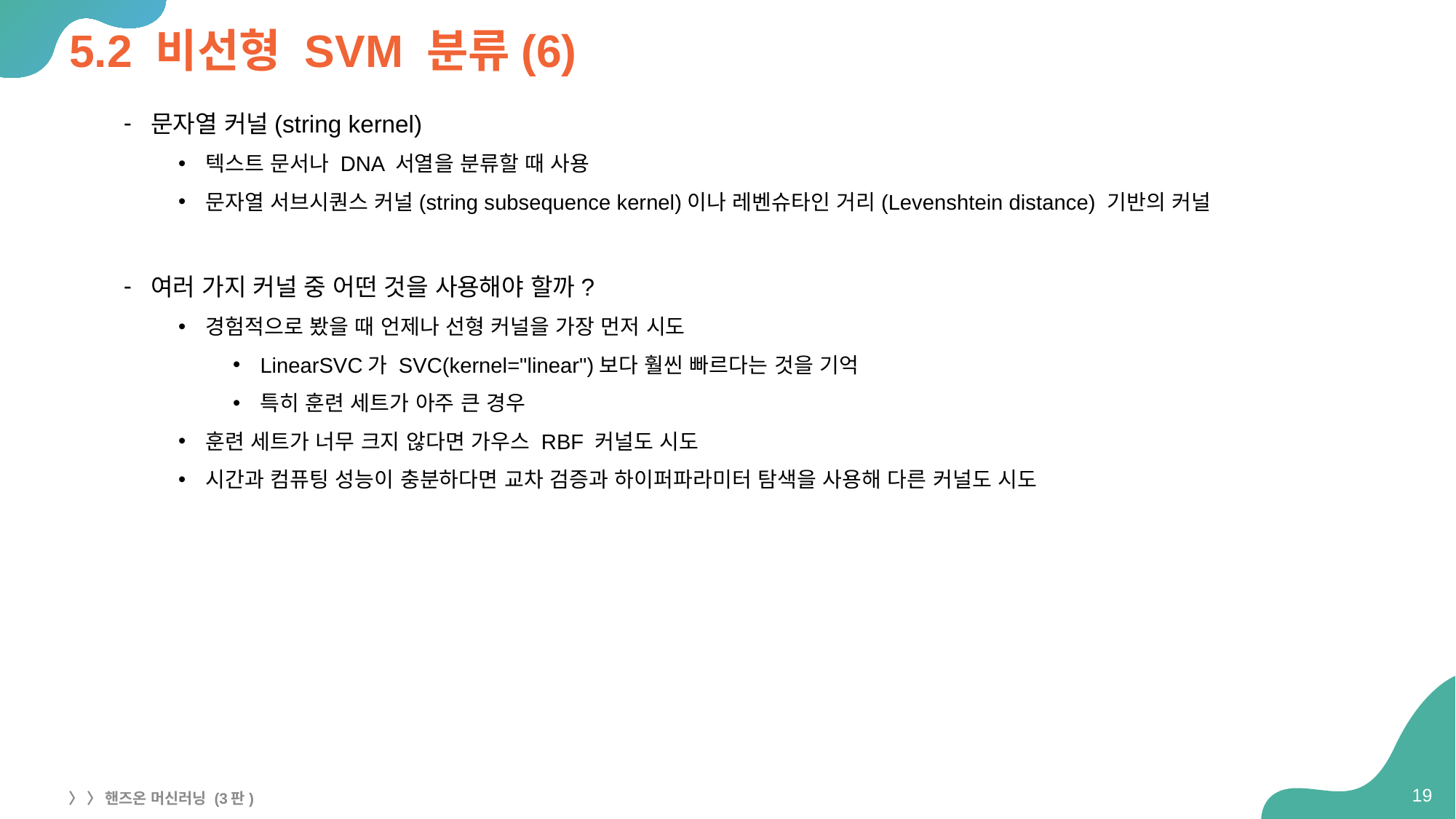

# 5.2 비선형 SVM 분류(6)
문자열 커널(string kernel)
텍스트 문서나 DNA 서열을 분류할 때 사용
문자열 서브시퀀스 커널(string subsequence kernel)이나 레벤슈타인 거리(Levenshtein distance) 기반의 커널

여러 가지 커널 중 어떤 것을 사용해야 할까?
경험적으로 봤을 때 언제나 선형 커널을 가장 먼저 시도
LinearSVC가 SVC(kernel="linear")보다 훨씬 빠르다는 것을 기억
특히 훈련 세트가 아주 큰 경우
훈련 세트가 너무 크지 않다면 가우스 RBF 커널도 시도
시간과 컴퓨팅 성능이 충분하다면 교차 검증과 하이퍼파라미터 탐색을 사용해 다른 커널도 시도
19
〉 〉 핸즈온 머신러닝 (3판)